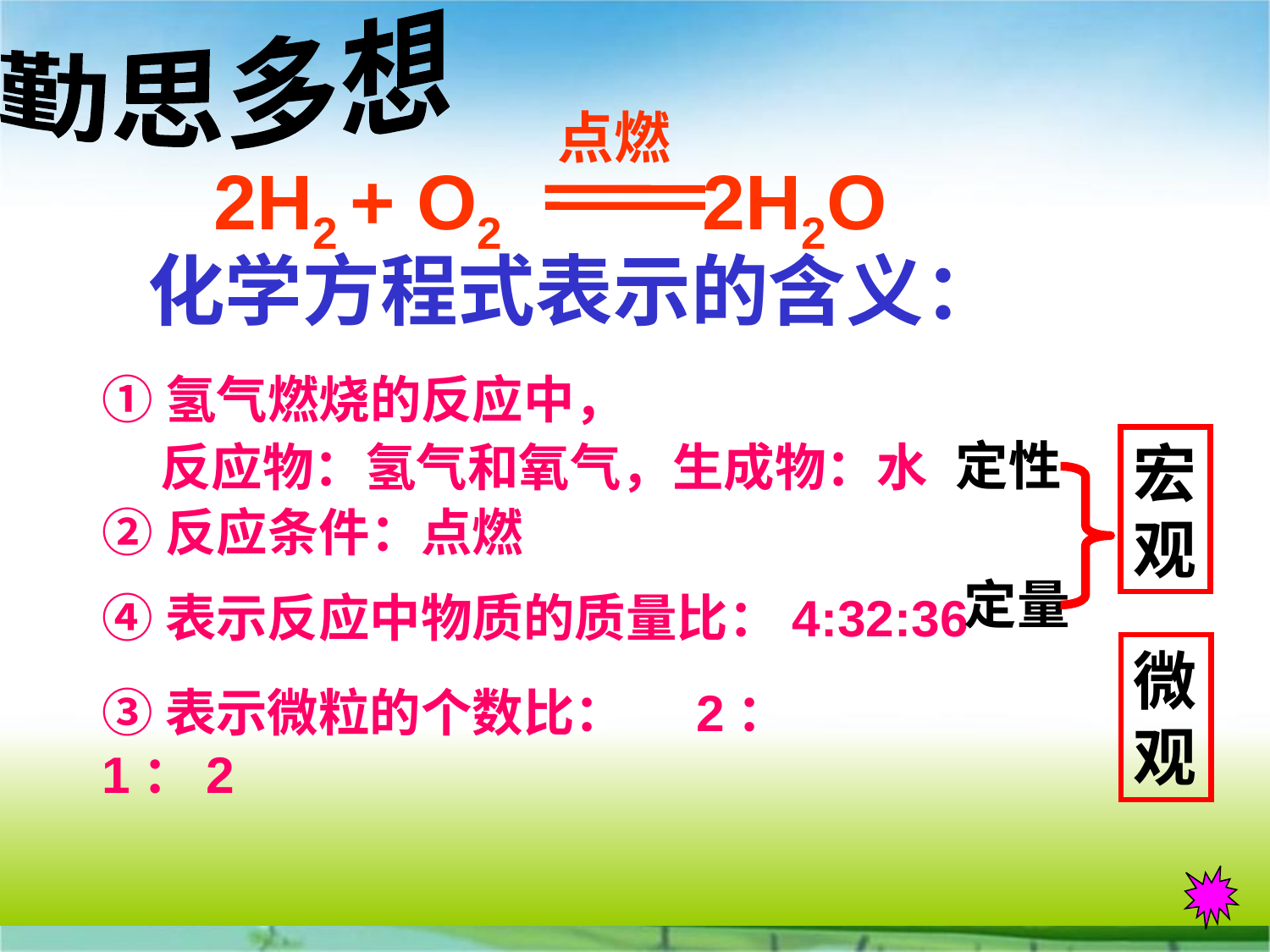

勤思多想
点燃
    2H2 + O2                2H2O

化学方程式表示的含义：
①氢气燃烧的反应中，
    反应物：氢气和氧气，生成物：水
定性
宏观

②反应条件：点燃
定量
④表示反应中物质的质量比：4:32:36
微观
③表示微粒的个数比：     2：1：2